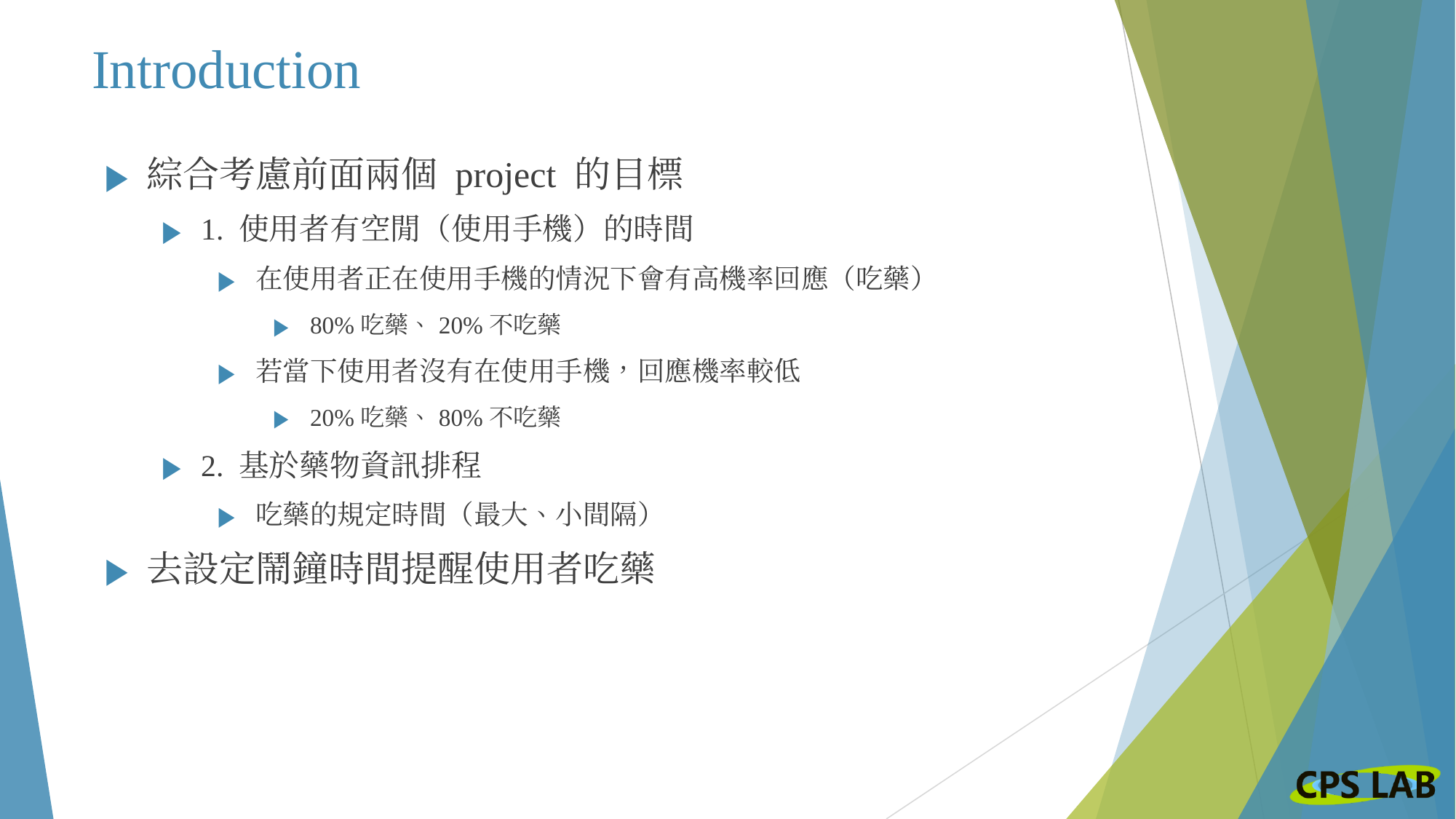

# Introduction
綜合考慮前面兩個 project 的目標
1. 使用者有空閒（使用手機）的時間
在使用者正在使用手機的情況下會有高機率回應（吃藥）
80%吃藥、20%不吃藥
若當下使用者沒有在使用手機，回應機率較低
20%吃藥、80%不吃藥
2. 基於藥物資訊排程
吃藥的規定時間（最大、小間隔）
去設定鬧鐘時間提醒使用者吃藥